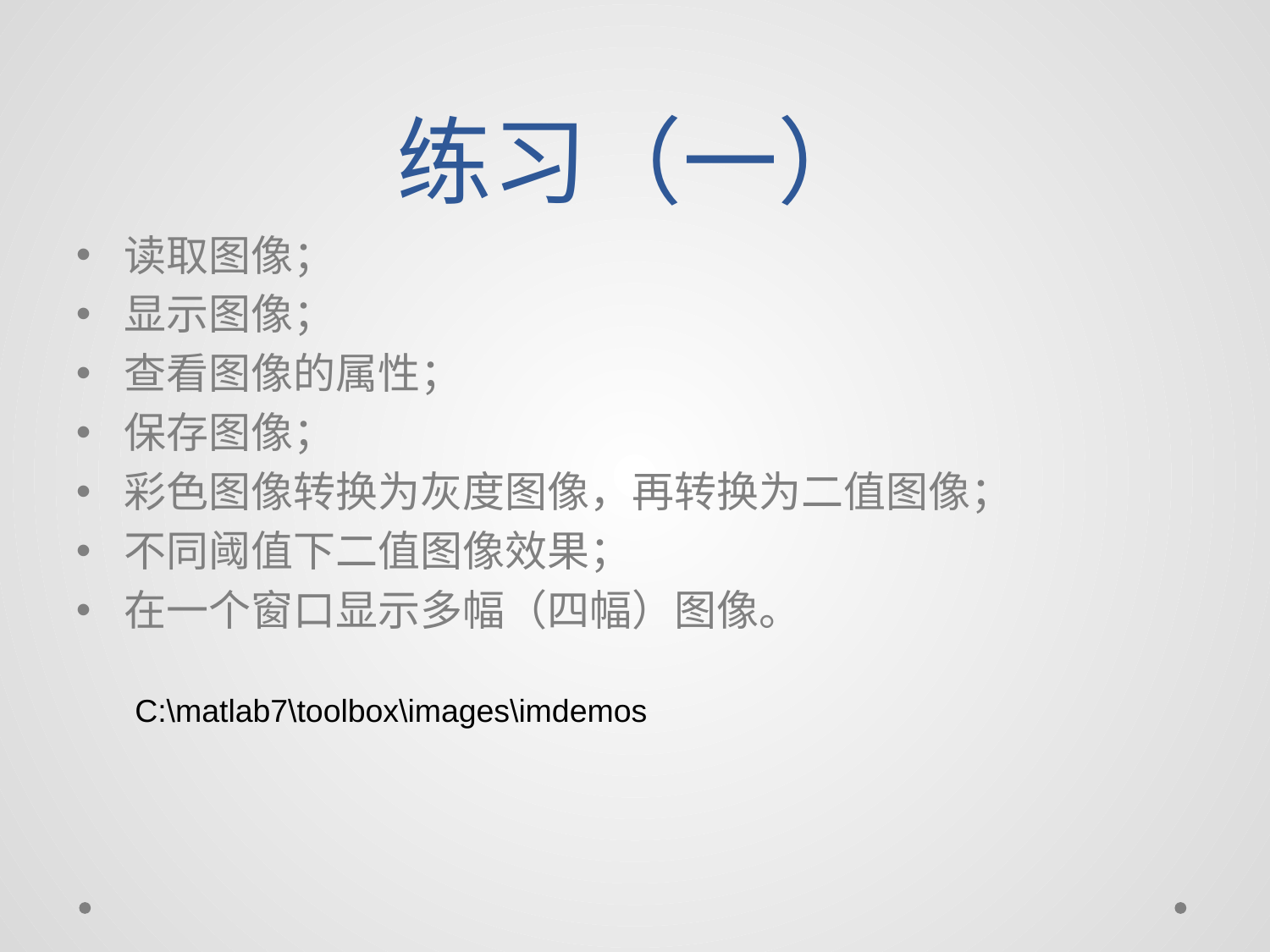

# 练习（一）
读取图像；
显示图像；
查看图像的属性；
保存图像；
彩色图像转换为灰度图像，再转换为二值图像；
不同阈值下二值图像效果；
在一个窗口显示多幅（四幅）图像。

C:\matlab7\toolbox\images\imdemos